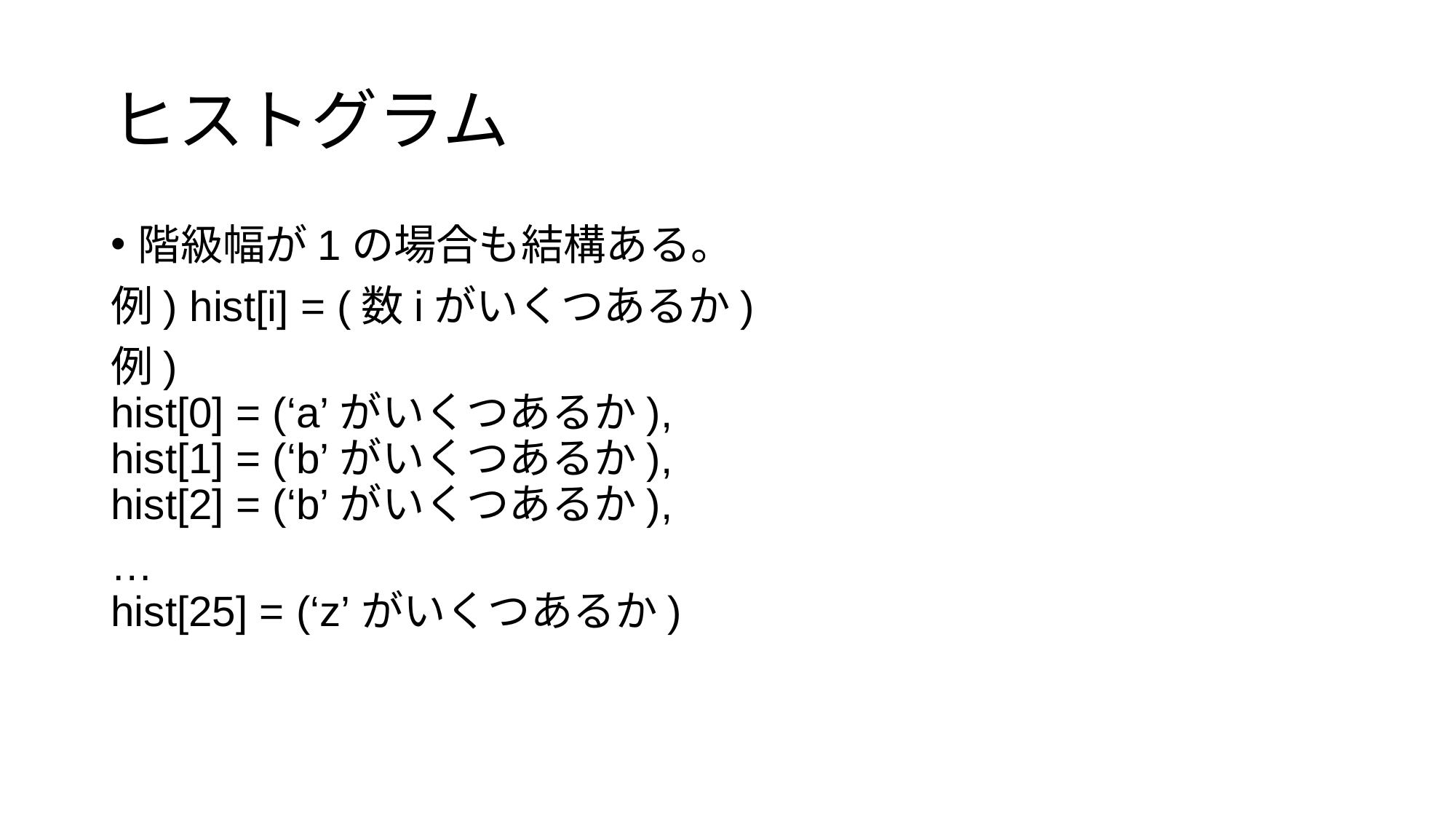

# ヒストグラム
階級幅が1の場合も結構ある。
例) hist[i] = (数iがいくつあるか)
例)
hist[0] = (‘a’がいくつあるか),
hist[1] = (‘b’がいくつあるか),
hist[2] = (‘b’がいくつあるか),
…
hist[25] = (‘z’がいくつあるか)